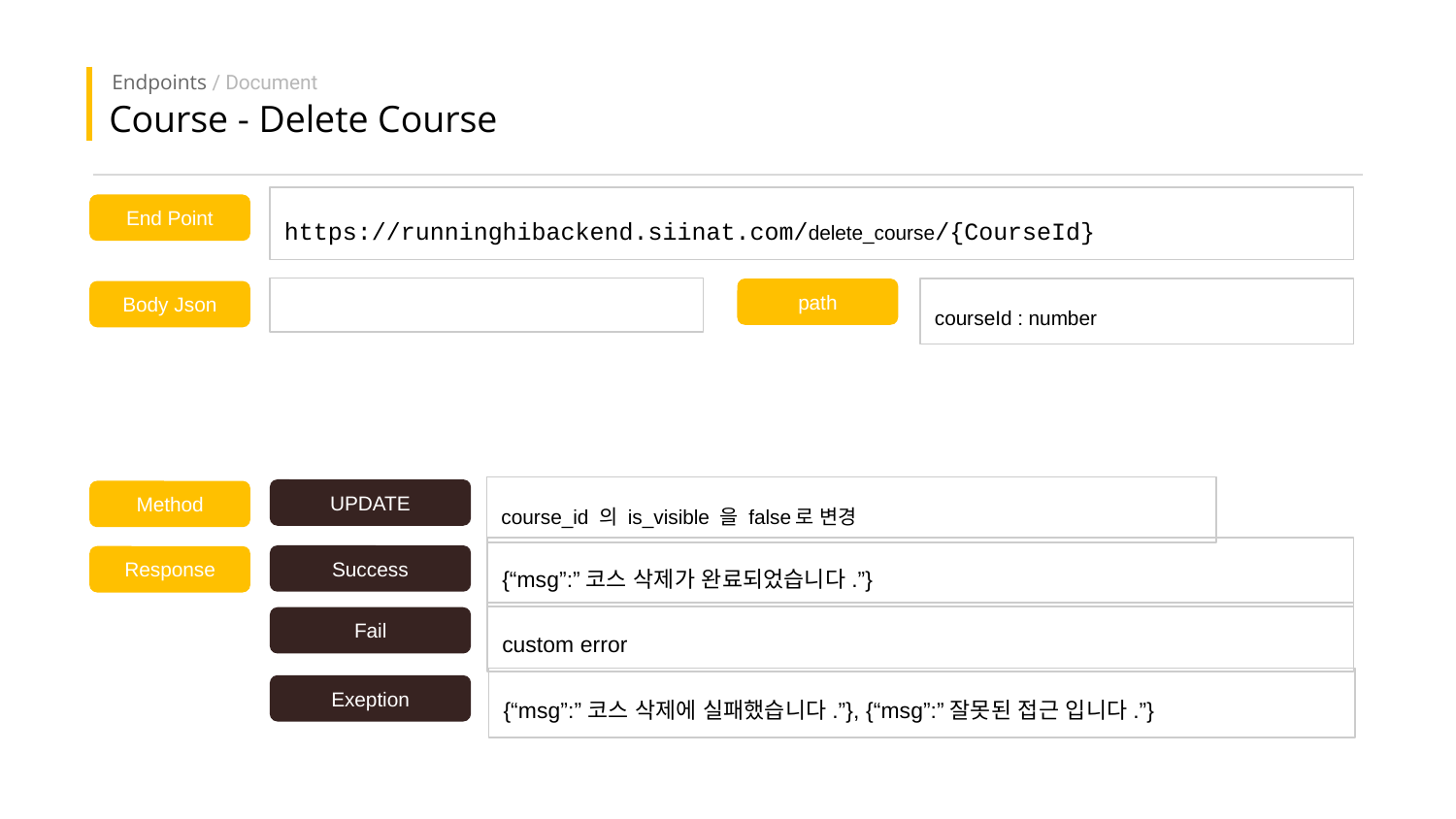

Endpoints / Document
Course - Delete Course
https://runninghibackend.siinat.com/delete_course/{CourseId}
End Point

path
courseId : number
Body Json
course_id 의 is_visible 을 false로 변경
UPDATE
Method
{“msg”:”코스 삭제가 완료되었습니다.”}
Success
Response
custom error
Fail
{“msg”:”코스 삭제에 실패했습니다.”}, {“msg”:”잘못된 접근 입니다.”}
Exeption